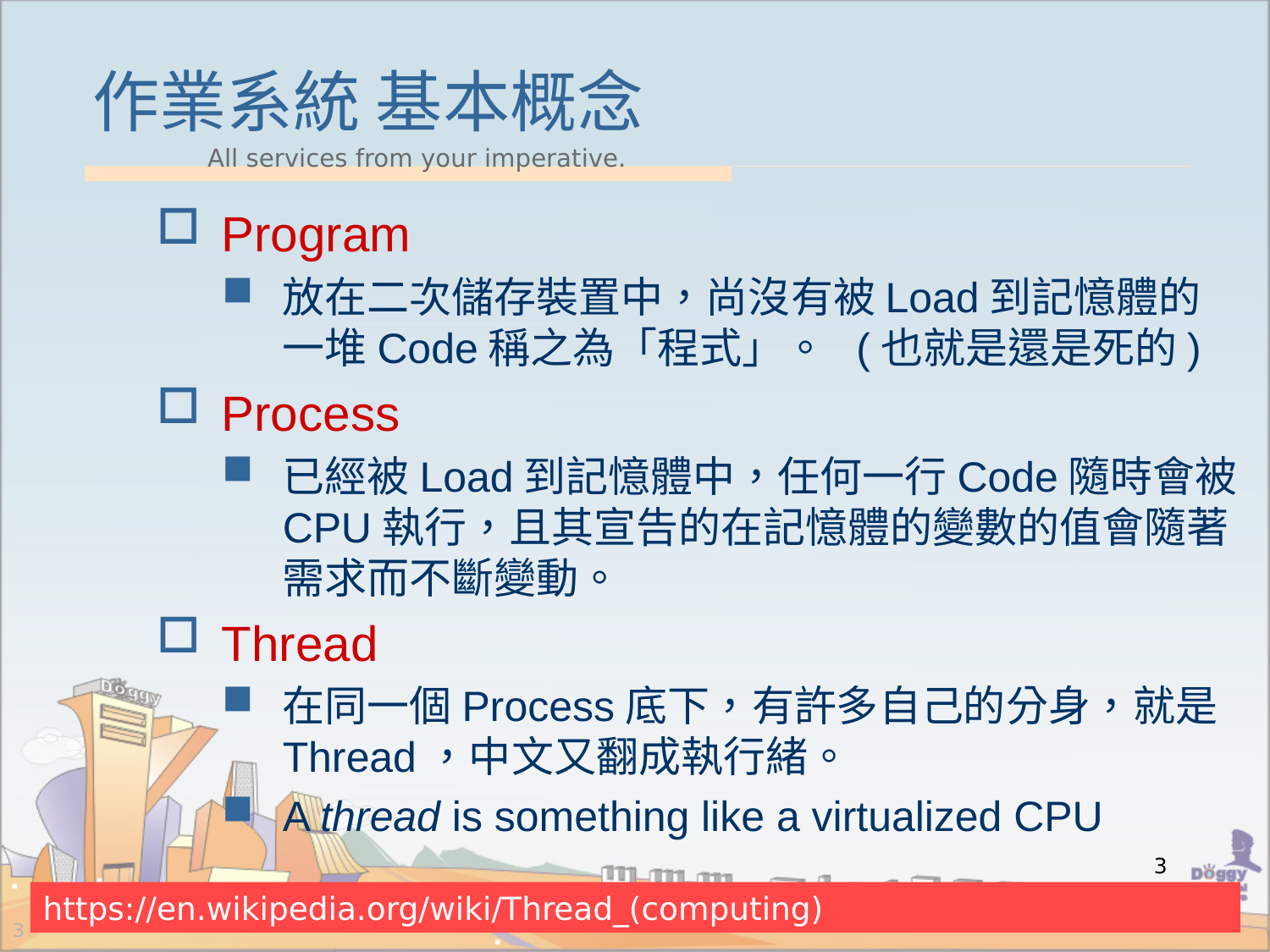

# 作業系統 基本概念
Program
放在二次儲存裝置中，尚沒有被Load到記憶體的一堆Code稱之為「程式」。  (也就是還是死的)
Process
已經被Load到記憶體中，任何一行Code隨時會被CPU執行，且其宣告的在記憶體的變數的值會隨著需求而不斷變動。
Thread
在同一個Process底下，有許多自己的分身，就是Thread，中文又翻成執行緒。
A thread is something like a virtualized CPU

3
https://en.wikipedia.org/wiki/Thread_(computing)